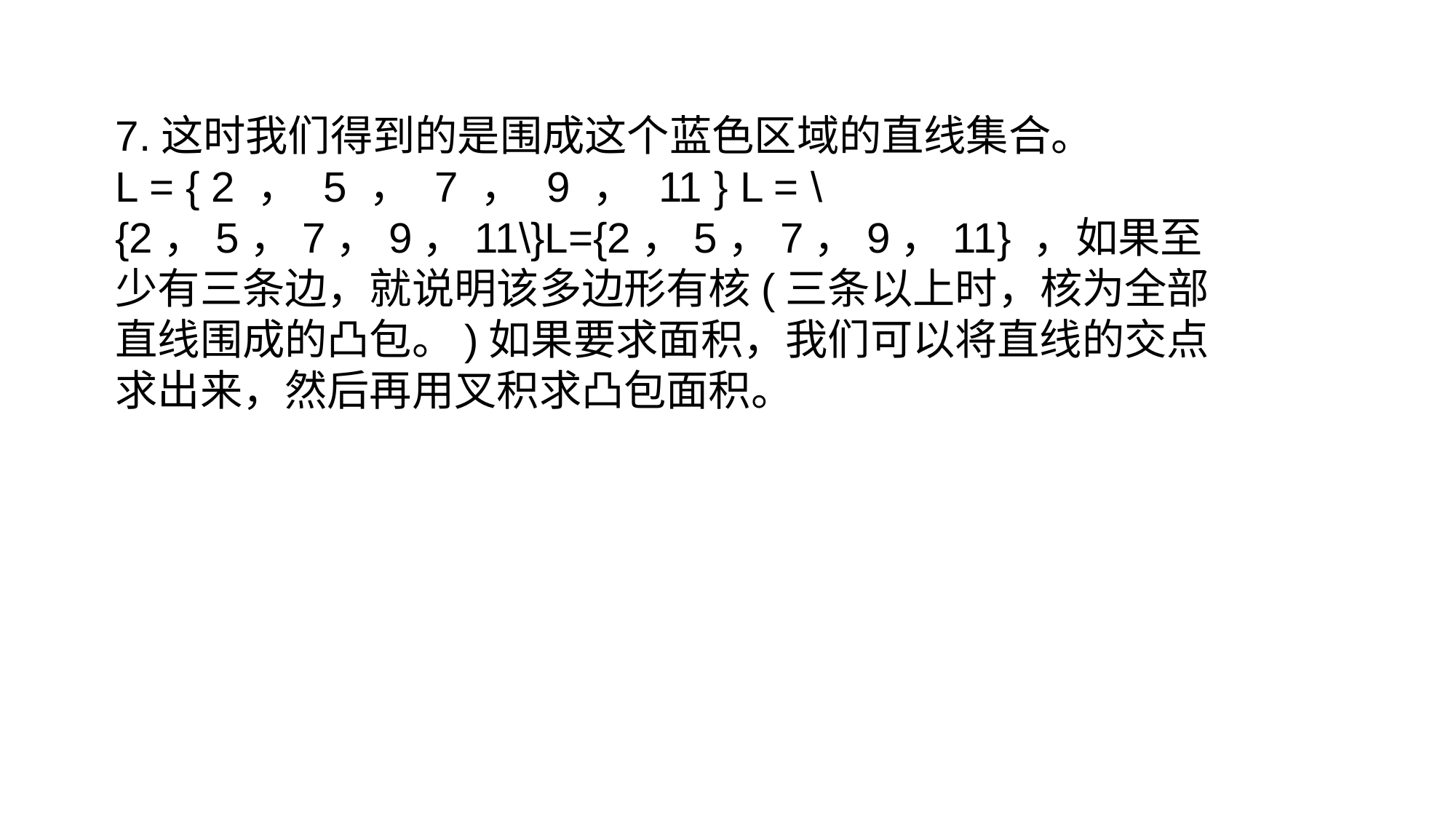

7.这时我们得到的是围成这个蓝色区域的直线集合。
L = { 2 ， 5 ， 7 ， 9 ， 11 } L = \{2，5，7，9，11\}L={2，5，7，9，11} ，如果至少有三条边，就说明该多边形有核(三条以上时，核为全部直线围成的凸包。)如果要求面积，我们可以将直线的交点求出来，然后再用叉积求凸包面积。